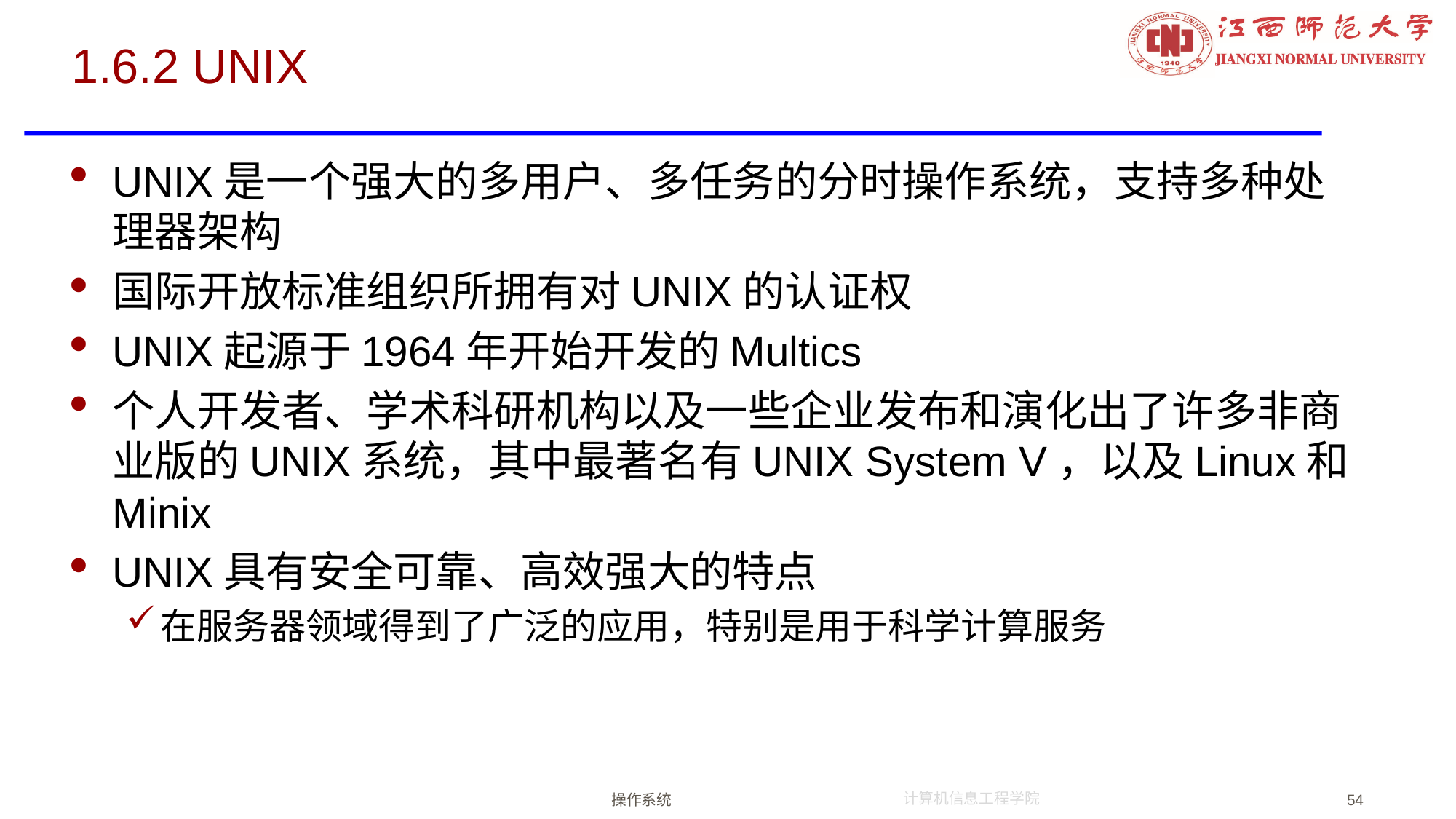

# 1.6.2 UNIX
UNIX是一个强大的多用户、多任务的分时操作系统，支持多种处理器架构
国际开放标准组织所拥有对UNIX的认证权
UNIX起源于1964年开始开发的Multics
个人开发者、学术科研机构以及一些企业发布和演化出了许多非商业版的UNIX系统，其中最著名有UNIX System V，以及Linux和Minix
UNIX具有安全可靠、高效强大的特点
在服务器领域得到了广泛的应用，特别是用于科学计算服务
操作系统
54